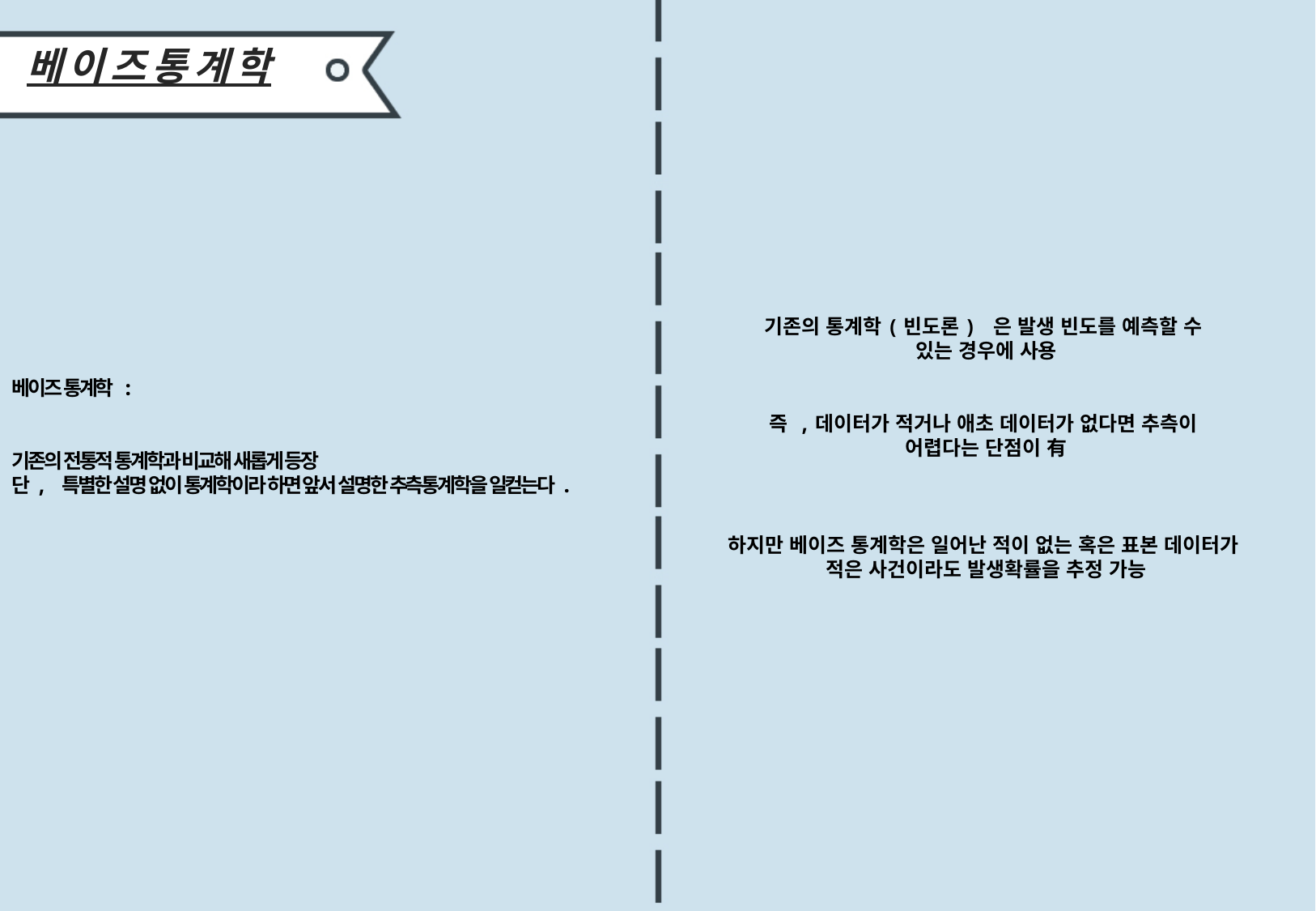

베 이 즈 통 계 학
기존의 통계학(빈도론) 은 발생 빈도를 예측할 수
있는 경우에 사용

즉 ,데이터가 적거나 애초 데이터가 없다면 추측이
어렵다는 단점이 有

하지만 베이즈 통계학은 일어난 적이 없는 혹은 표본 데이터가
적은 사건이라도 발생확률을 추정 가능

베이즈 통계학 :

기존의 전통적 통계학과 비교해 새롭게 등장
단, 특별한 설명 없이 통계학이라 하면 앞서 설명한 추측통계학을 일컫는다.